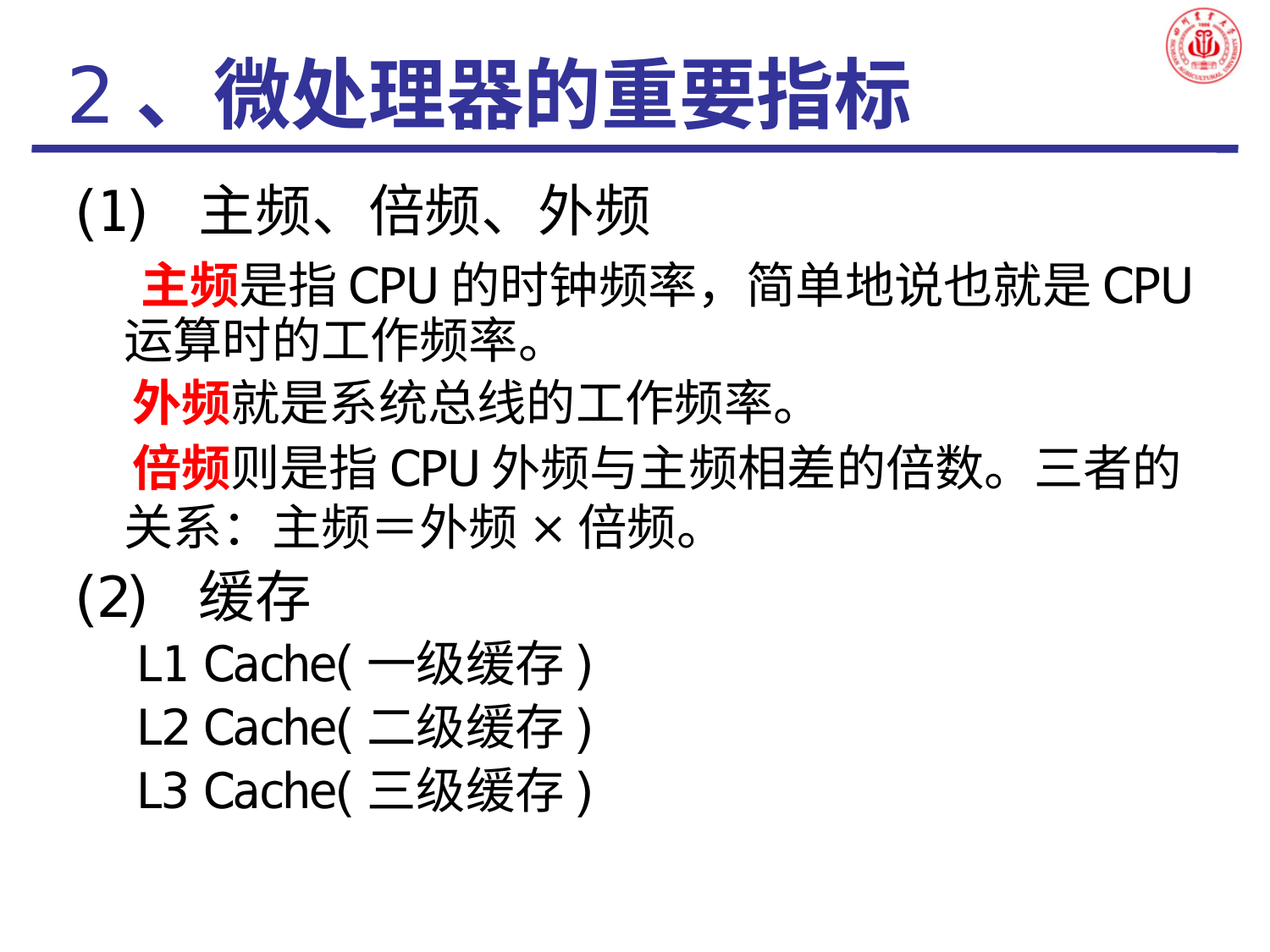

# 2、微处理器的重要指标
(1)  主频、倍频、外频
    主频是指CPU的时钟频率，简单地说也就是CPU运算时的工作频率。
    外频就是系统总线的工作频率。
    倍频则是指CPU外频与主频相差的倍数。三者的关系：主频＝外频×倍频。
(2)  缓存
    L1 Cache(一级缓存)
    L2 Cache(二级缓存)
    L3 Cache(三级缓存)